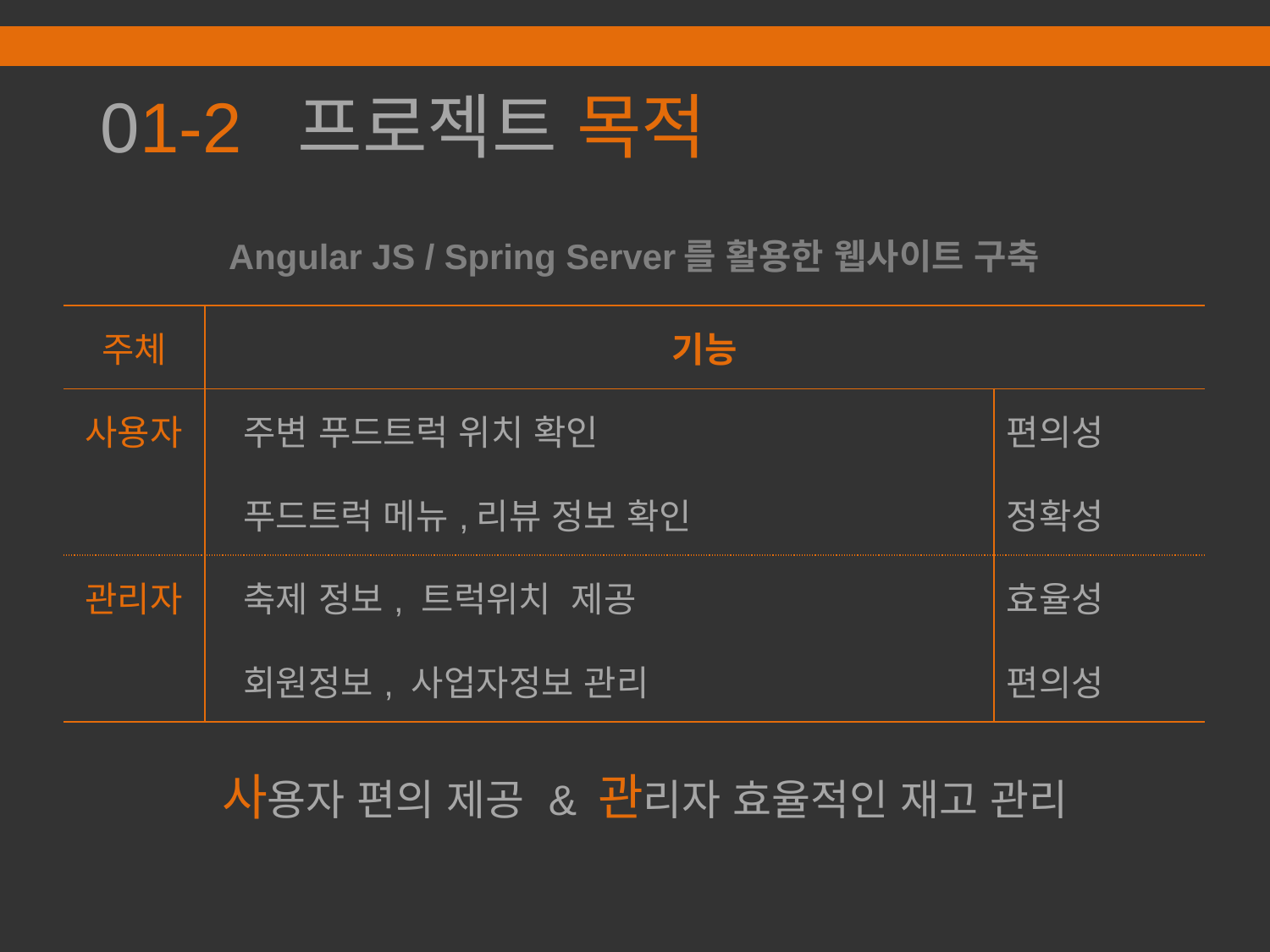

# 01-2  프로젝트 목적
| Angular JS / Spring Server를 활용한 웹사이트 구축 |  |  |
| --- | --- | --- |
| 주체 | 기능 |  |
| 사용자 | 주변 푸드트럭 위치 확인 | 편의성 |
|  | 푸드트럭 메뉴,리뷰 정보 확인 | 정확성 |
| 관리자 | 축제 정보, 트럭위치 제공 | 효율성 |
|  | 회원정보, 사업자정보 관리 | 편의성 |
| 사용자 편의 제공 & 관리자 효율적인 재고 관리 |  |  |